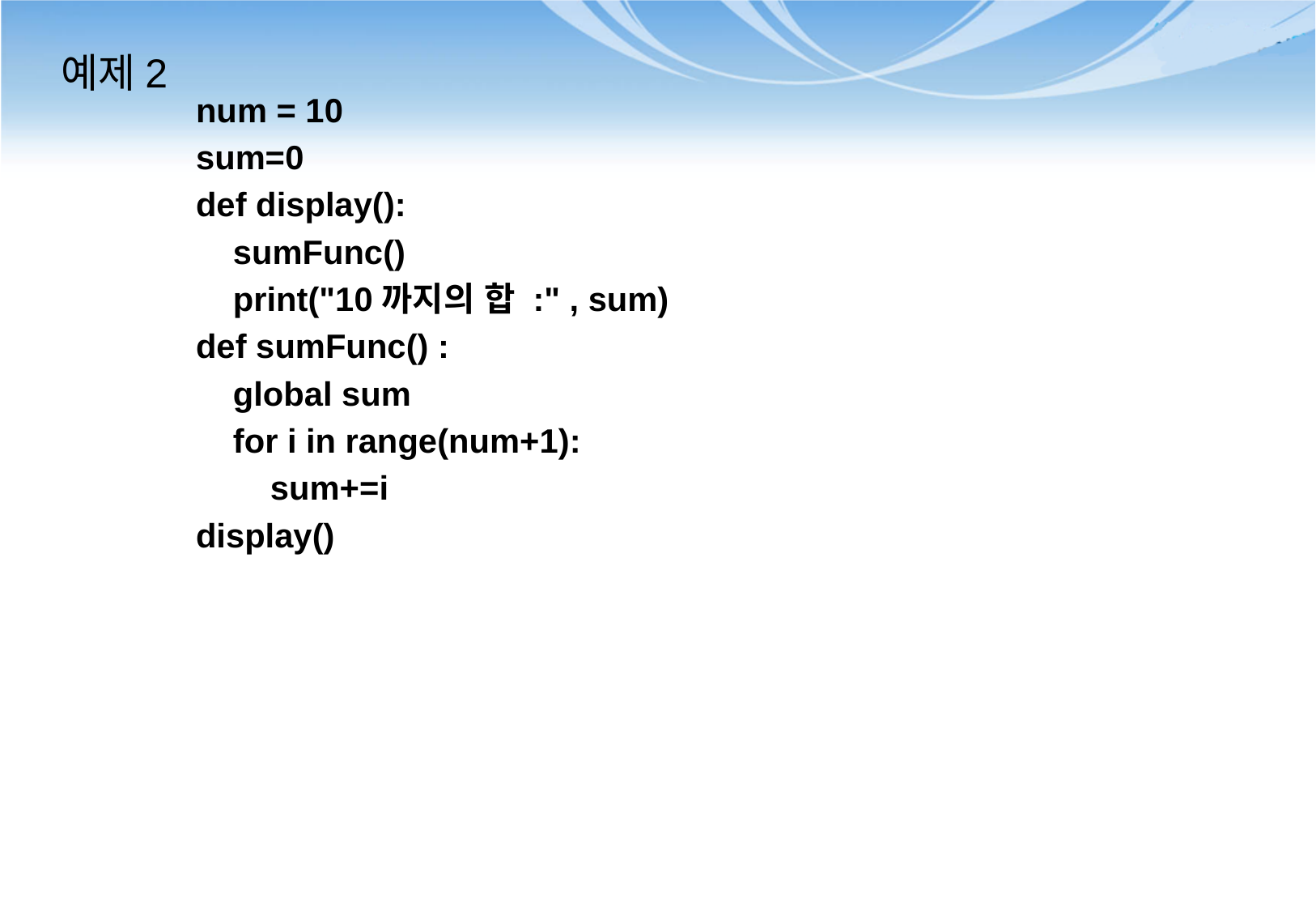

# 예제2
num = 10
sum=0
def display():
    sumFunc()
    print("10까지의 합 :" , sum)
def sumFunc() :
    global sum
    for i in range(num+1):
        sum+=i
display()